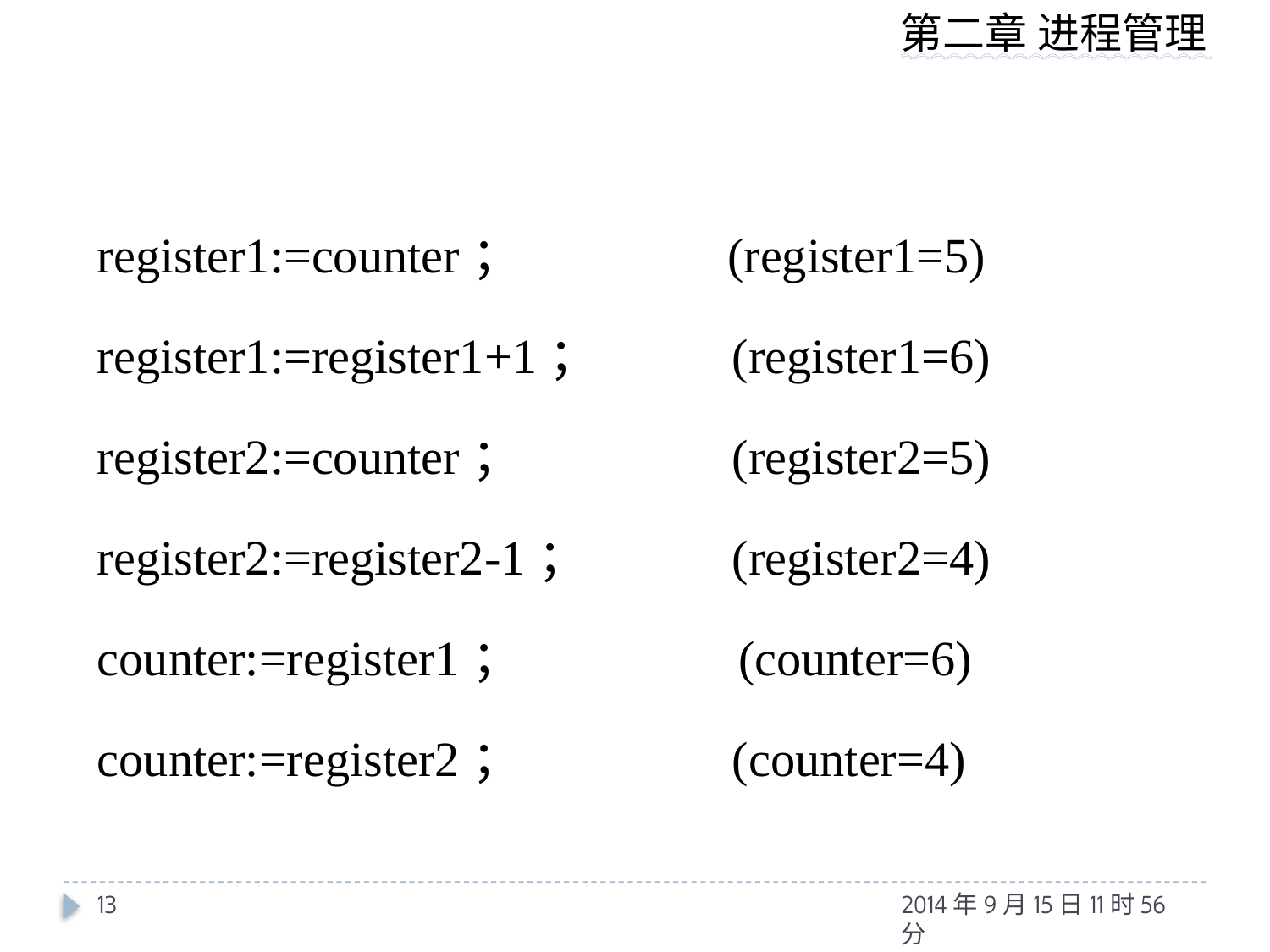

register1:=counter；       	          (register1=5)
register1:=register1+1；   	(register1=6)
register2:=counter；          	(register2=5)
register2:=register2-1；    	(register2=4)
counter:=register1；      	           (counter=6)
counter:=register2；         	(counter=4)
13
2014年9月15日11时56分